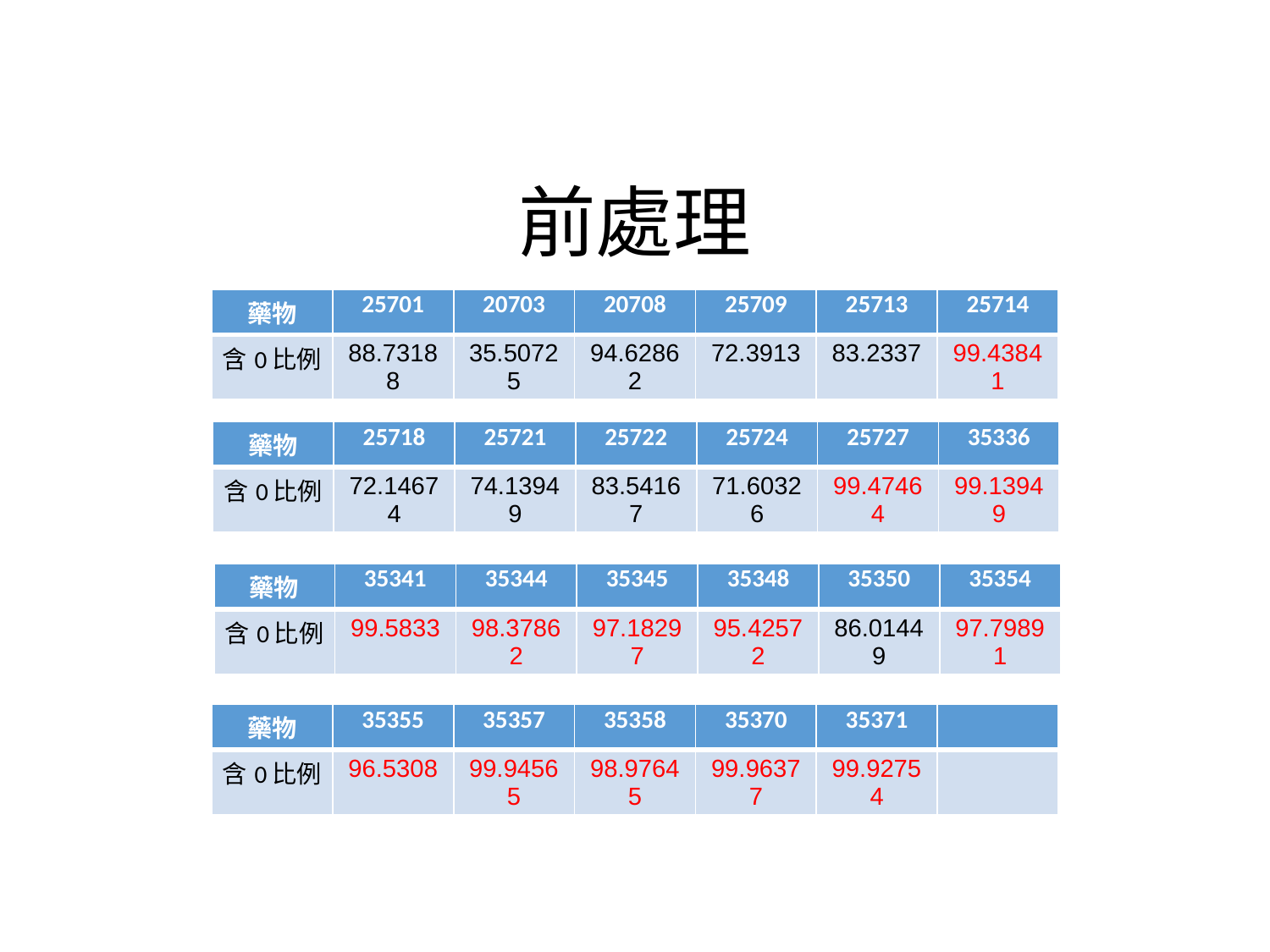

# 前處理
| 藥物 | 25701 | 20703 | 20708 | 25709 | 25713 | 25714 |
| --- | --- | --- | --- | --- | --- | --- |
| 含0比例 | 88.73188 | 35.50725 | 94.62862 | 72.3913 | 83.2337 | 99.43841 |
| 藥物 | 25718 | 25721 | 25722 | 25724 | 25727 | 35336 |
| --- | --- | --- | --- | --- | --- | --- |
| 含0比例 | 72.14674 | 74.13949 | 83.54167 | 71.60326 | 99.47464 | 99.13949 |
| 藥物 | 35341 | 35344 | 35345 | 35348 | 35350 | 35354 |
| --- | --- | --- | --- | --- | --- | --- |
| 含0比例 | 99.5833 | 98.37862 | 97.18297 | 95.42572 | 86.01449 | 97.79891 |
| 藥物 | 35355 | 35357 | 35358 | 35370 | 35371 |  |
| --- | --- | --- | --- | --- | --- | --- |
| 含0比例 | 96.5308 | 99.94565 | 98.97645 | 99.96377 | 99.92754 |  |